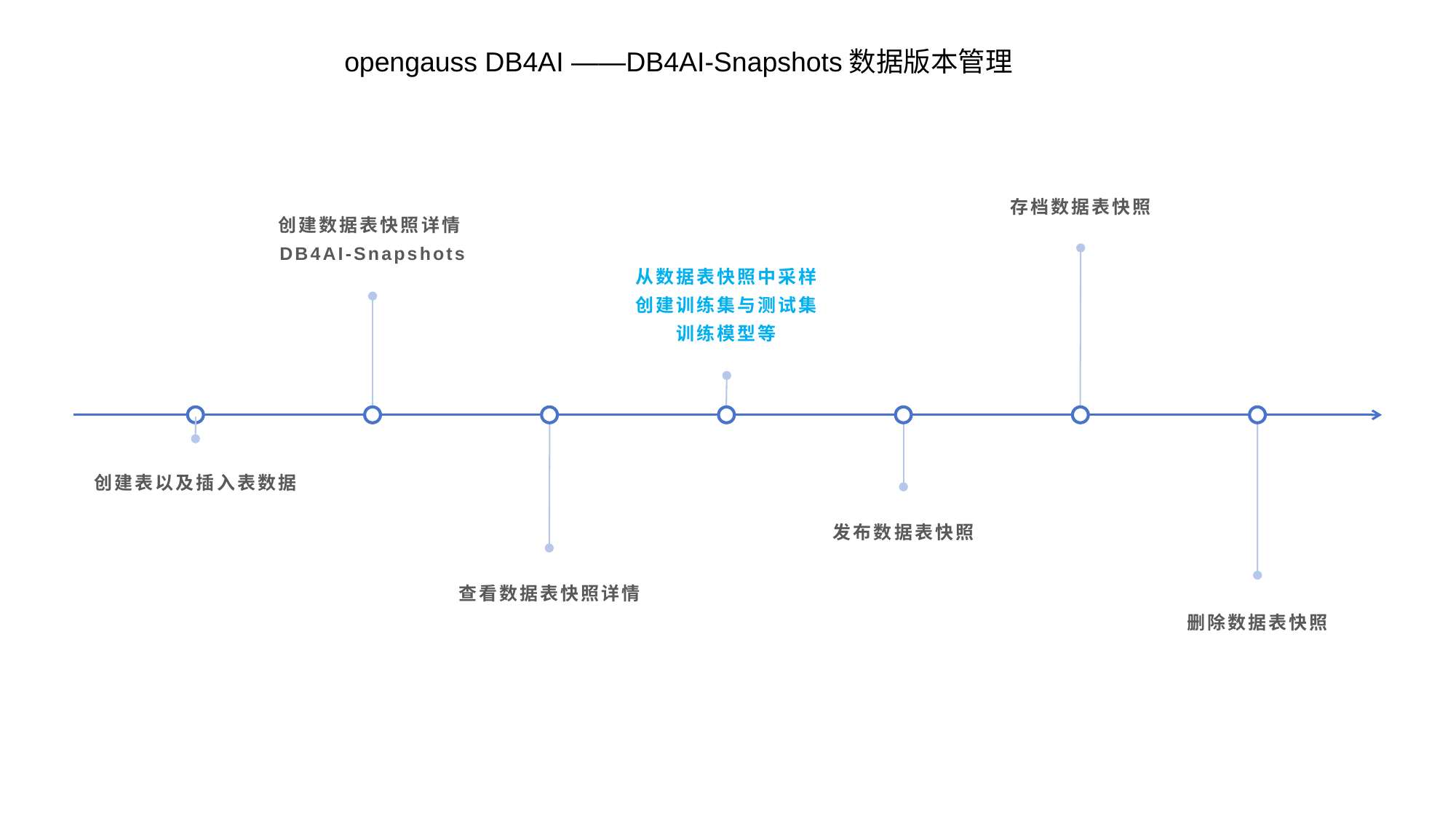

opengauss DB4AI ——DB4AI-Snapshots数据版本管理
存档数据表快照
创建数据表快照详情DB4AI-Snapshots
从数据表快照中采样
创建训练集与测试集
训练模型等

创建表以及插入表数据
发布数据表快照
查看数据表快照详情
删除数据表快照